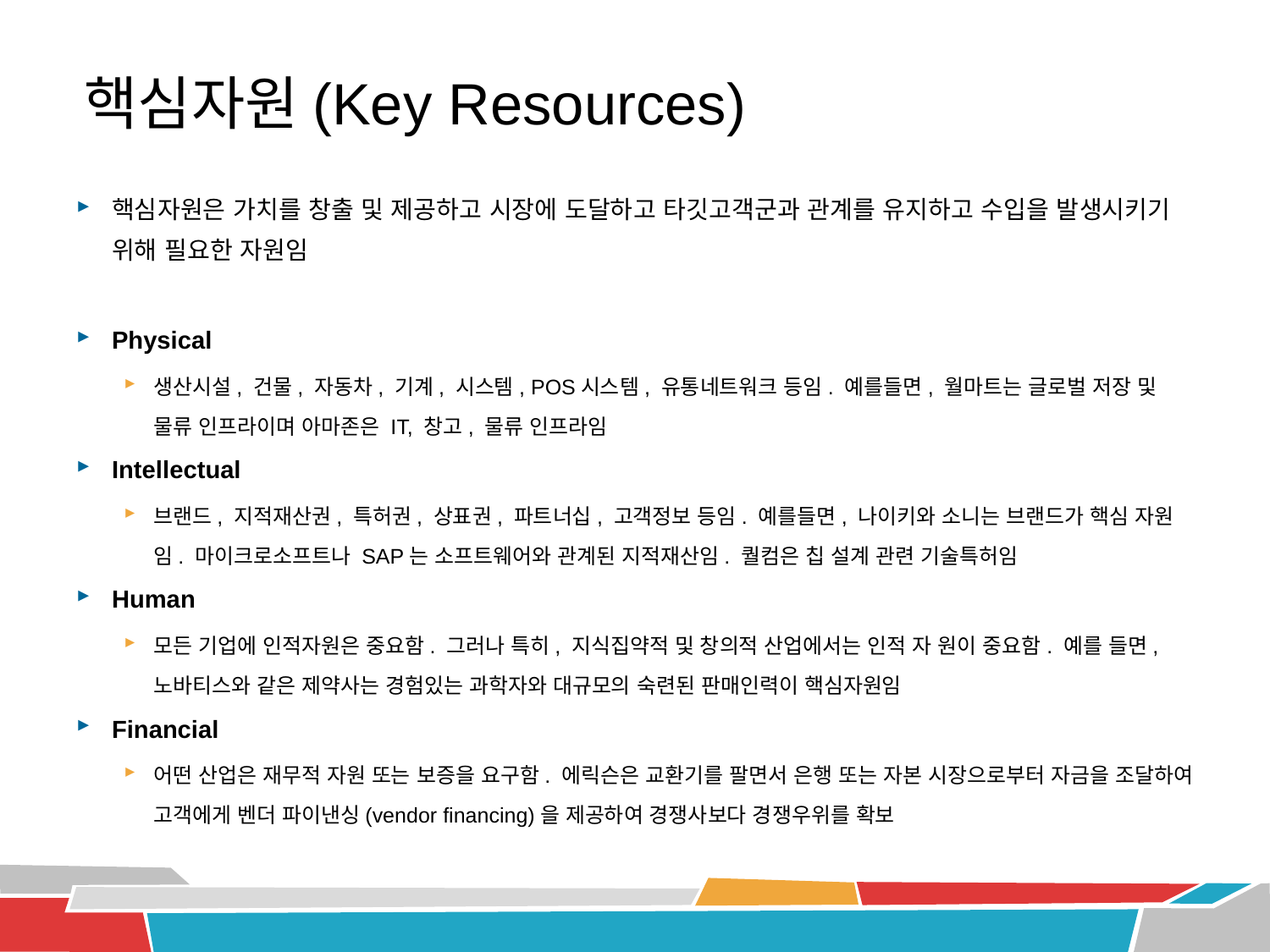

# 핵심자원(Key Resources)
핵심자원은 가치를 창출 및 제공하고 시장에 도달하고 타깃고객군과 관계를 유지하고 수입을 발생시키기 위해 필요한 자원임

Physical
생산시설, 건물, 자동차, 기계, 시스템, POS시스템, 유통네트워크 등임. 예를들면, 월마트는 글로벌 저장 및 물류 인프라이며 아마존은 IT, 창고, 물류 인프라임
Intellectual
브랜드, 지적재산권, 특허권, 상표권, 파트너십, 고객정보 등임. 예를들면, 나이키와 소니는 브랜드가 핵심 자원임. 마이크로소프트나 SAP는 소프트웨어와 관계된 지적재산임. 퀄컴은 칩 설계 관련 기술특허임
Human
모든 기업에 인적자원은 중요함. 그러나 특히, 지식집약적 및 창의적 산업에서는 인적 자 원이 중요함. 예를 들면, 노바티스와 같은 제약사는 경험있는 과학자와 대규모의 숙련된 판매인력이 핵심자원임
Financial
어떤 산업은 재무적 자원 또는 보증을 요구함. 에릭슨은 교환기를 팔면서 은행 또는 자본 시장으로부터 자금을 조달하여 고객에게 벤더 파이낸싱(vendor financing)을 제공하여 경쟁사보다 경쟁우위를 확보